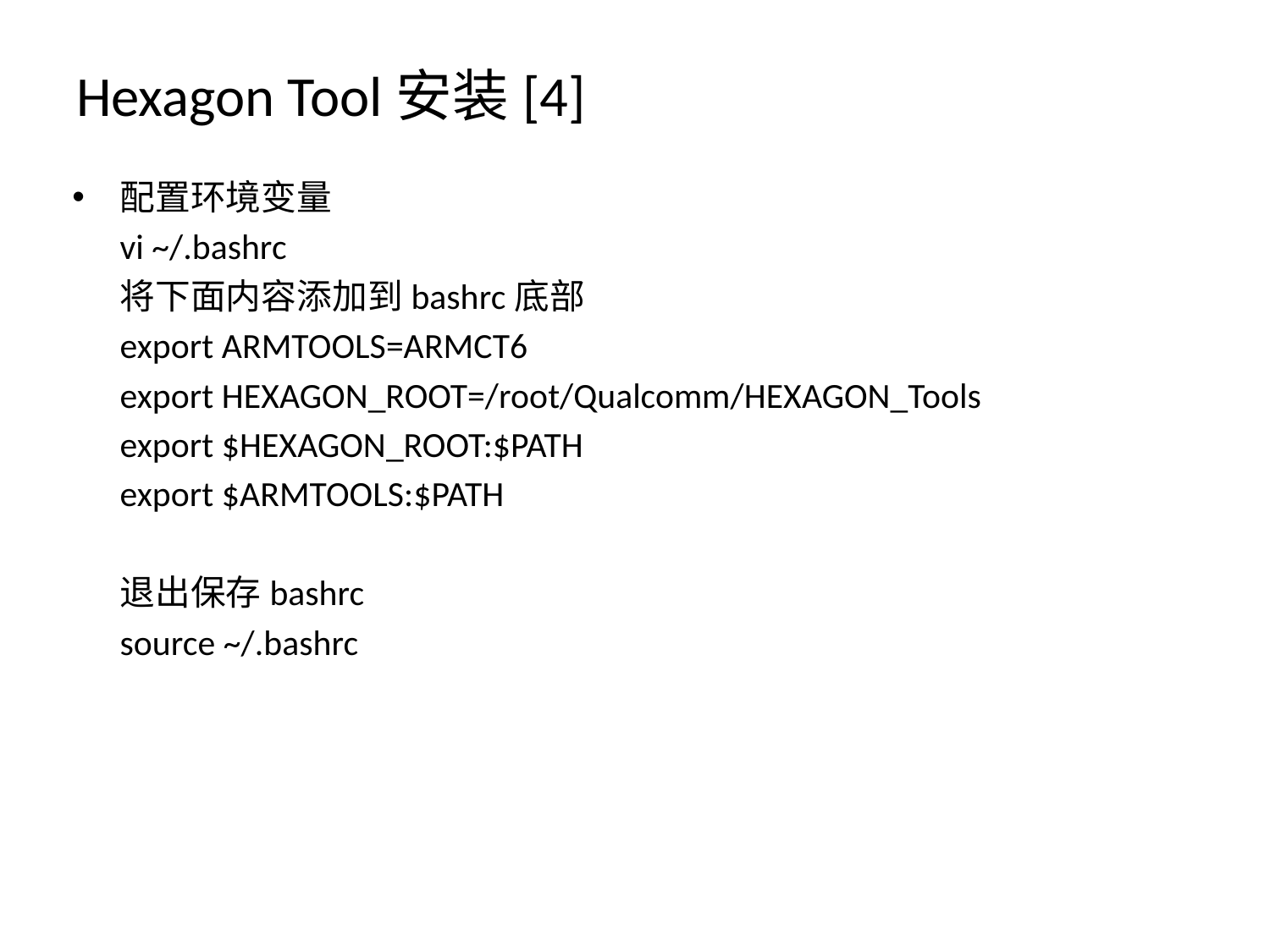

# Hexagon Tool安装[4]
配置环境变量
	vi ~/.bashrc
	将下面内容添加到bashrc底部
	export ARMTOOLS=ARMCT6
	export HEXAGON_ROOT=/root/Qualcomm/HEXAGON_Tools
	export $HEXAGON_ROOT:$PATH
	export $ARMTOOLS:$PATH

	退出保存bashrc
	source ~/.bashrc